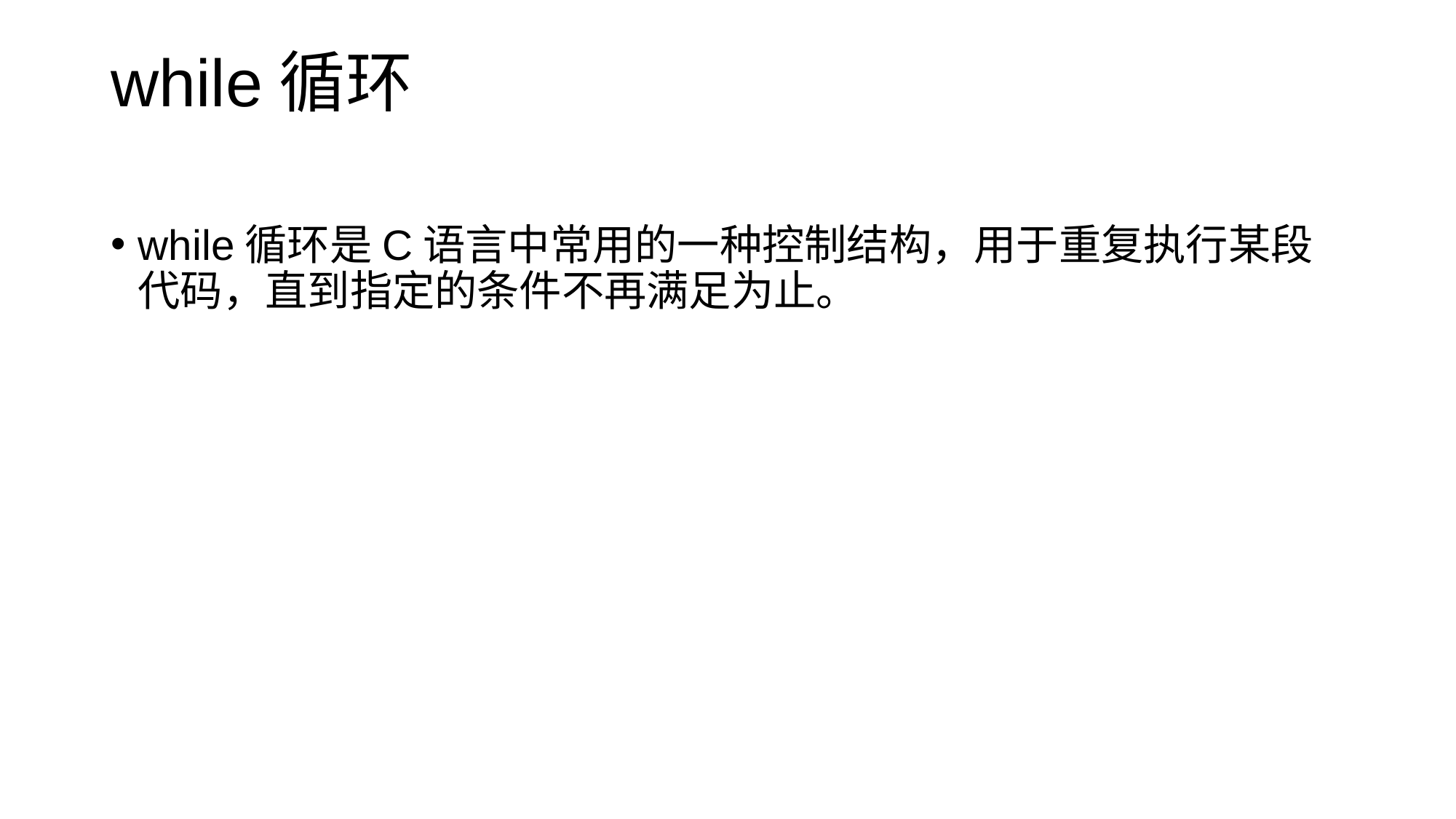

# while循环
while循环是C语言中常用的一种控制结构，用于重复执行某段代码，直到指定的条件不再满足为止。